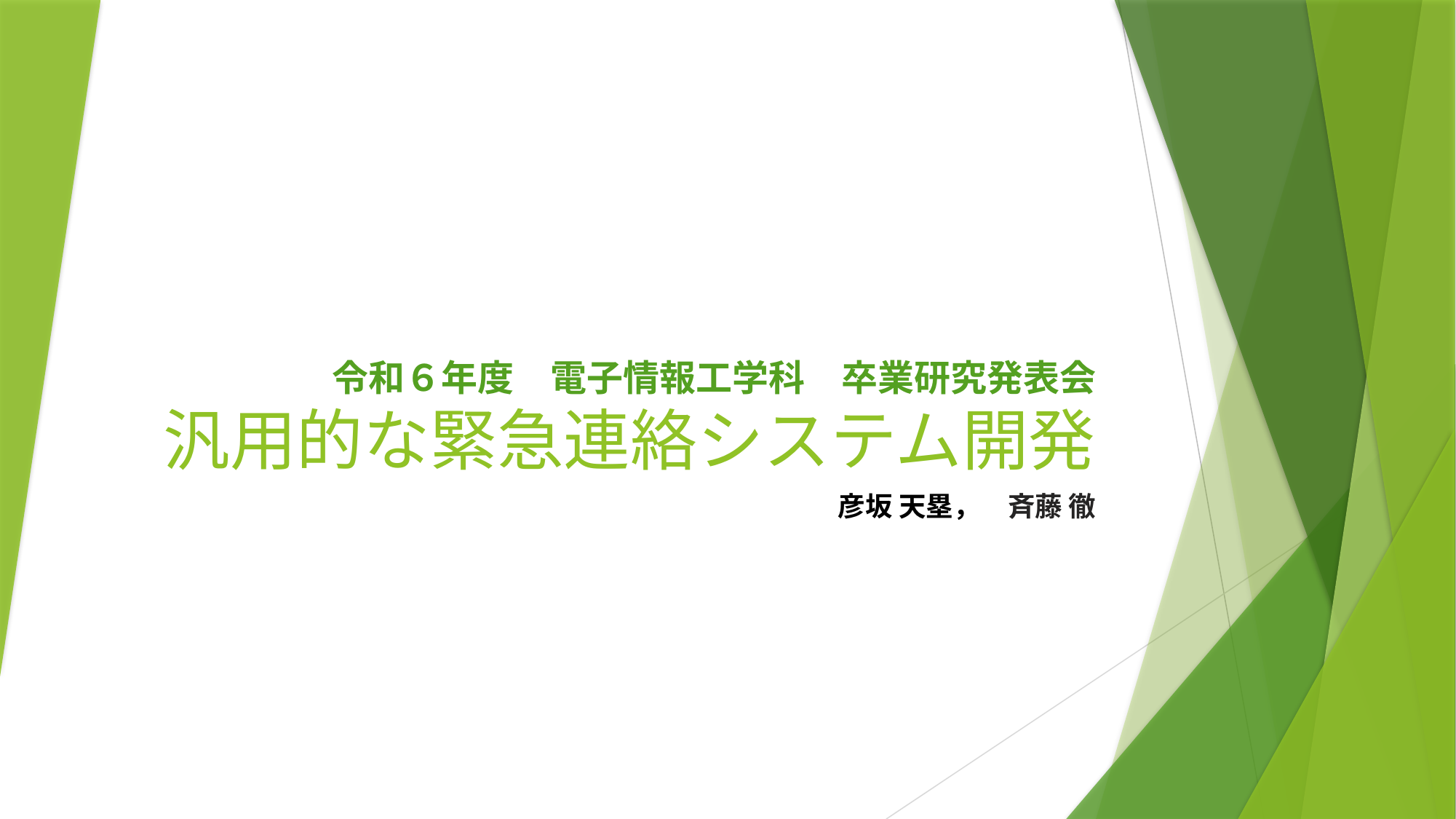

# 令和６年度　電子情報工学科　卒業研究発表会 汎用的な緊急連絡システム開発
 彦坂 天塁，　斉藤 徹